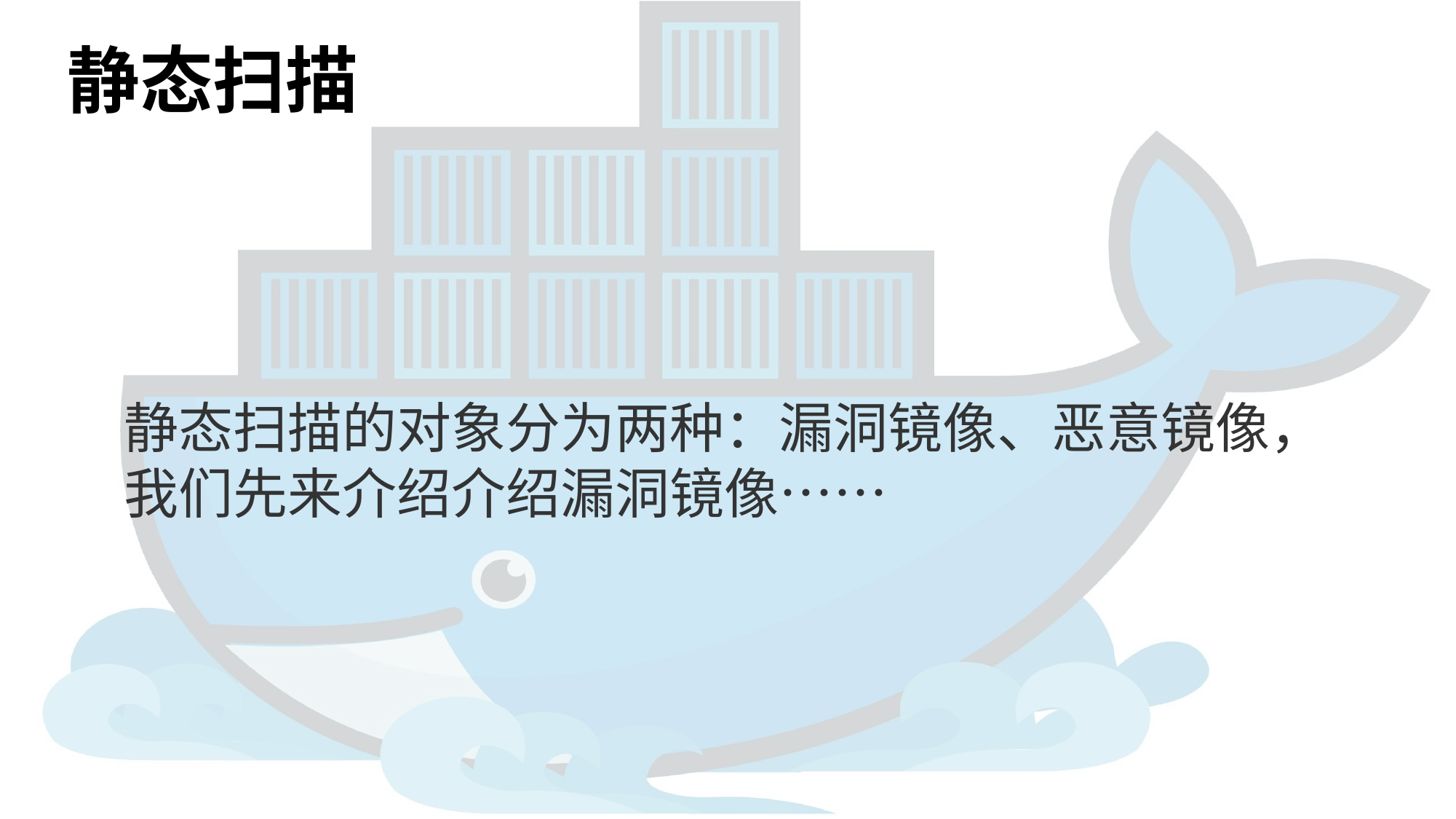

静态扫描
静态扫描的对象分为两种：漏洞镜像、恶意镜像，我们先来介绍介绍漏洞镜像……